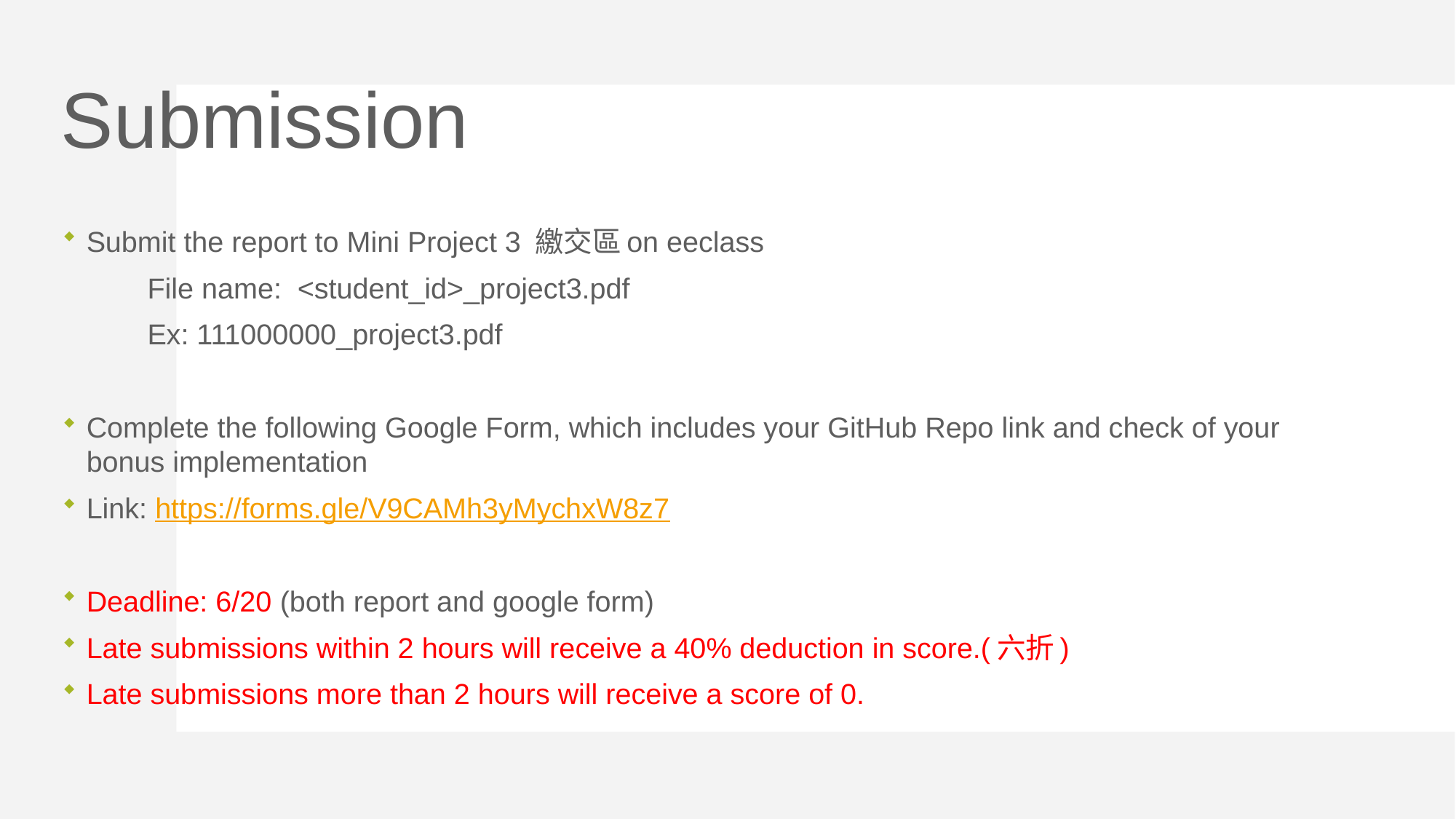

# Submission
Submit the report to Mini Project 3 繳交區on eeclass
	File name:  <student_id>_project3.pdf
	Ex: 111000000_project3.pdf

Complete the following Google Form, which includes your GitHub Repo link and check of your bonus implementation
Link: https://forms.gle/V9CAMh3yMychxW8z7

Deadline: 6/20 (both report and google form)
Late submissions within 2 hours will receive a 40% deduction in score.(六折)
Late submissions more than 2 hours will receive a score of 0.